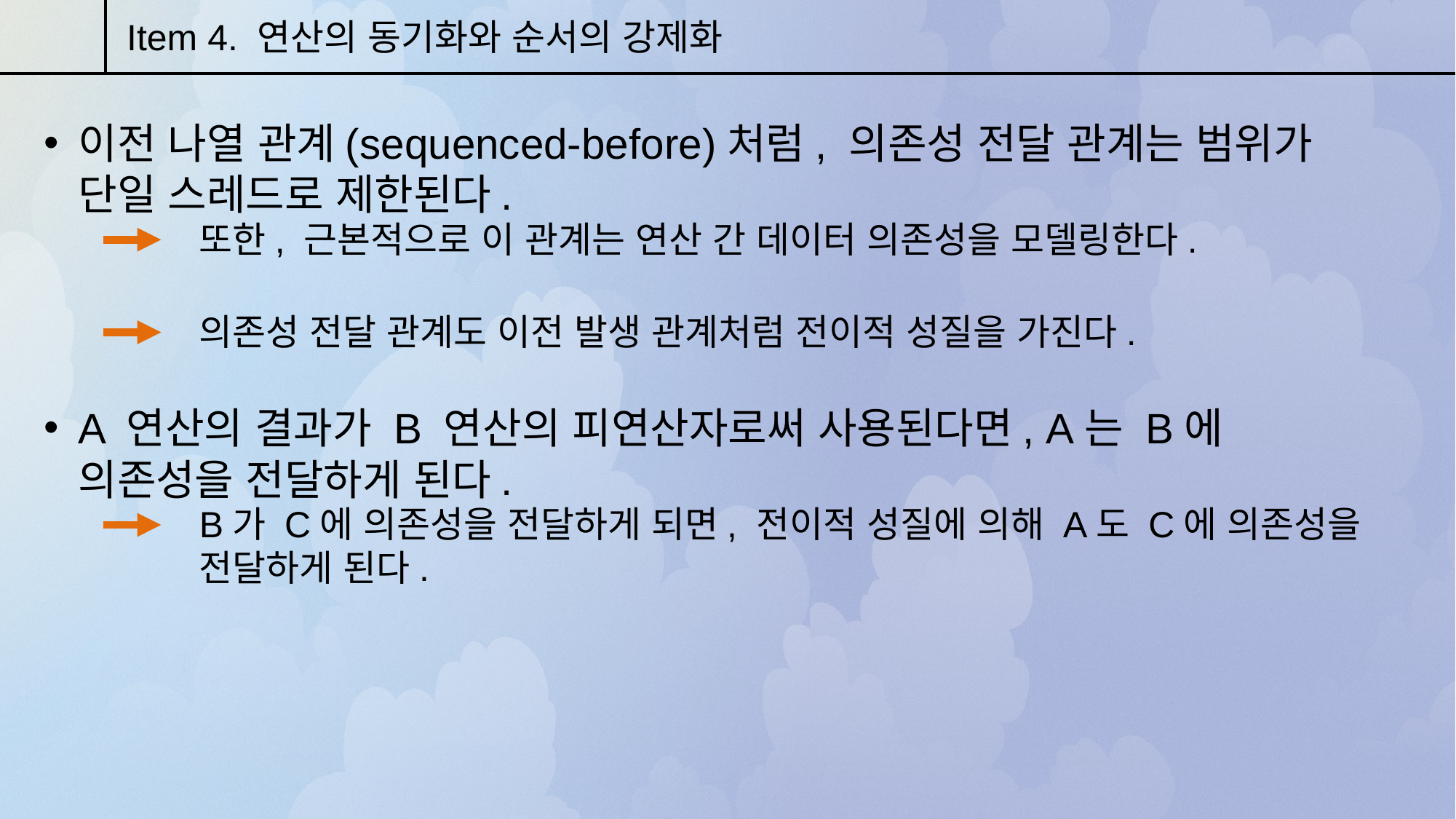

Item 4. 연산의 동기화와 순서의 강제화
이전 나열 관계(sequenced-before)처럼, 의존성 전달 관계는 범위가 단일 스레드로 제한된다.
또한, 근본적으로 이 관계는 연산 간 데이터 의존성을 모델링한다.
의존성 전달 관계도 이전 발생 관계처럼 전이적 성질을 가진다.
A 연산의 결과가 B 연산의 피연산자로써 사용된다면, A는 B에 의존성을 전달하게 된다.
B가 C에 의존성을 전달하게 되면, 전이적 성질에 의해 A도 C에 의존성을 전달하게 된다.